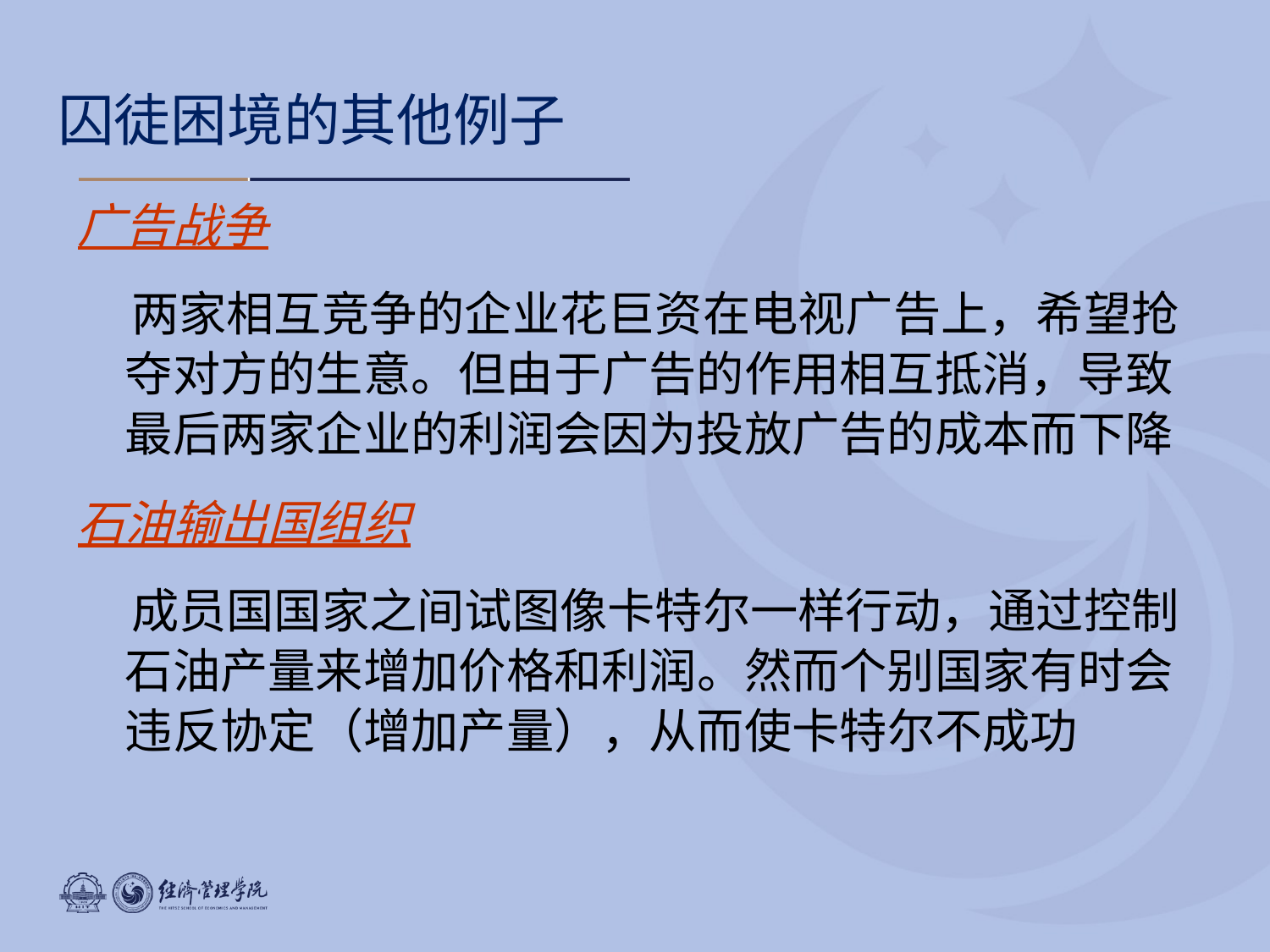

囚徒困境的其他例子
广告战争
    两家相互竞争的企业花巨资在电视广告上，希望抢夺对方的生意。但由于广告的作用相互抵消，导致最后两家企业的利润会因为投放广告的成本而下降
石油输出国组织
    成员国国家之间试图像卡特尔一样行动，通过控制石油产量来增加价格和利润。然而个别国家有时会违反协定（增加产量），从而使卡特尔不成功